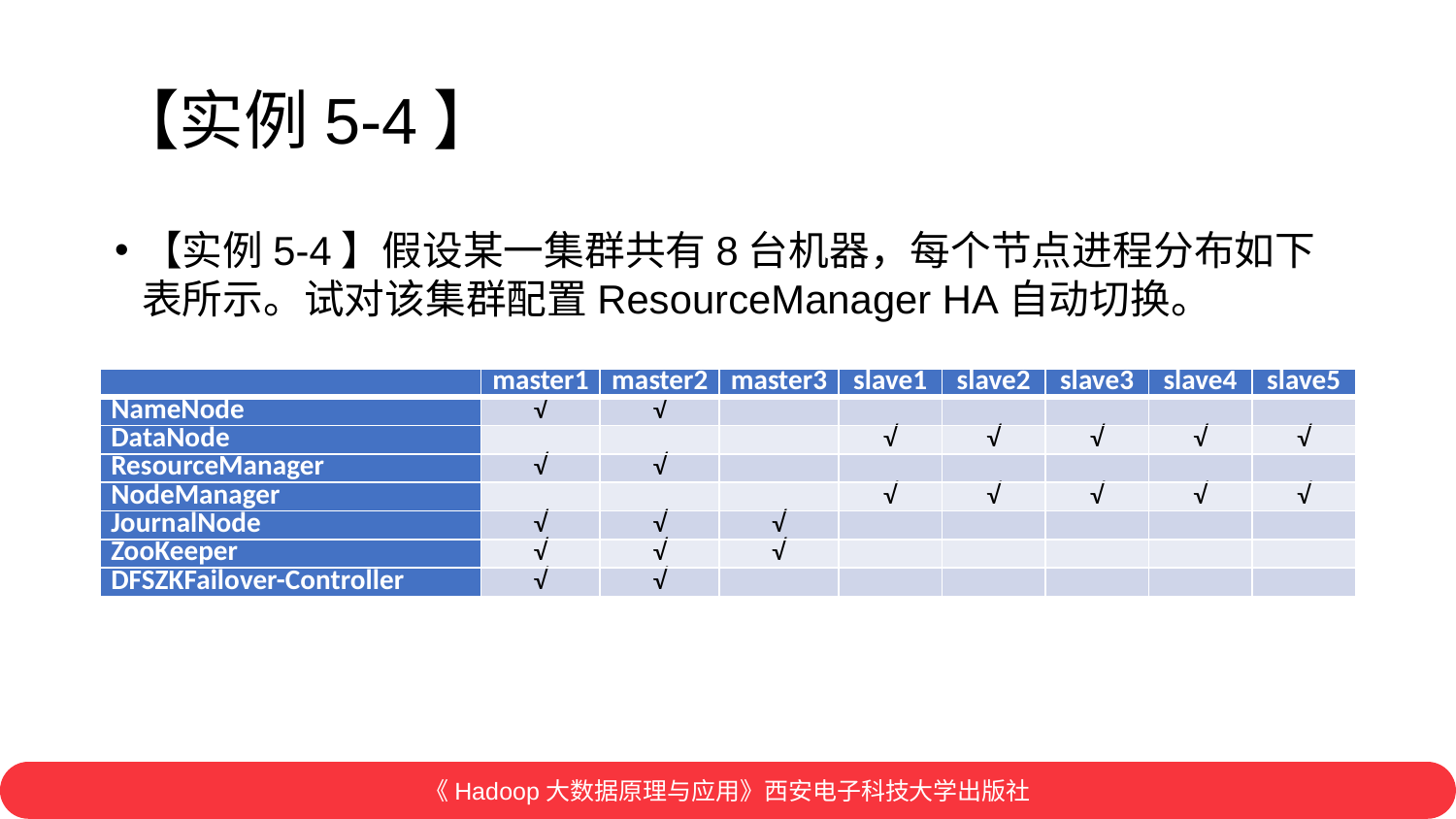

# 【实例5-4】
【实例5-4】假设某一集群共有8台机器，每个节点进程分布如下表所示。试对该集群配置ResourceManager HA自动切换。
|  | master1 | master2 | master3 | slave1 | slave2 | slave3 | slave4 | slave5 |
| --- | --- | --- | --- | --- | --- | --- | --- | --- |
| NameNode | √ | √ |  |  |  |  |  |  |
| DataNode |  |  |  | √ | √ | √ | √ | √ |
| ResourceManager | √ | √ |  |  |  |  |  |  |
| NodeManager |  |  |  | √ | √ | √ | √ | √ |
| JournalNode | √ | √ | √ |  |  |  |  |  |
| ZooKeeper | √ | √ | √ |  |  |  |  |  |
| DFSZKFailover-Controller | √ | √ |  |  |  |  |  |  |